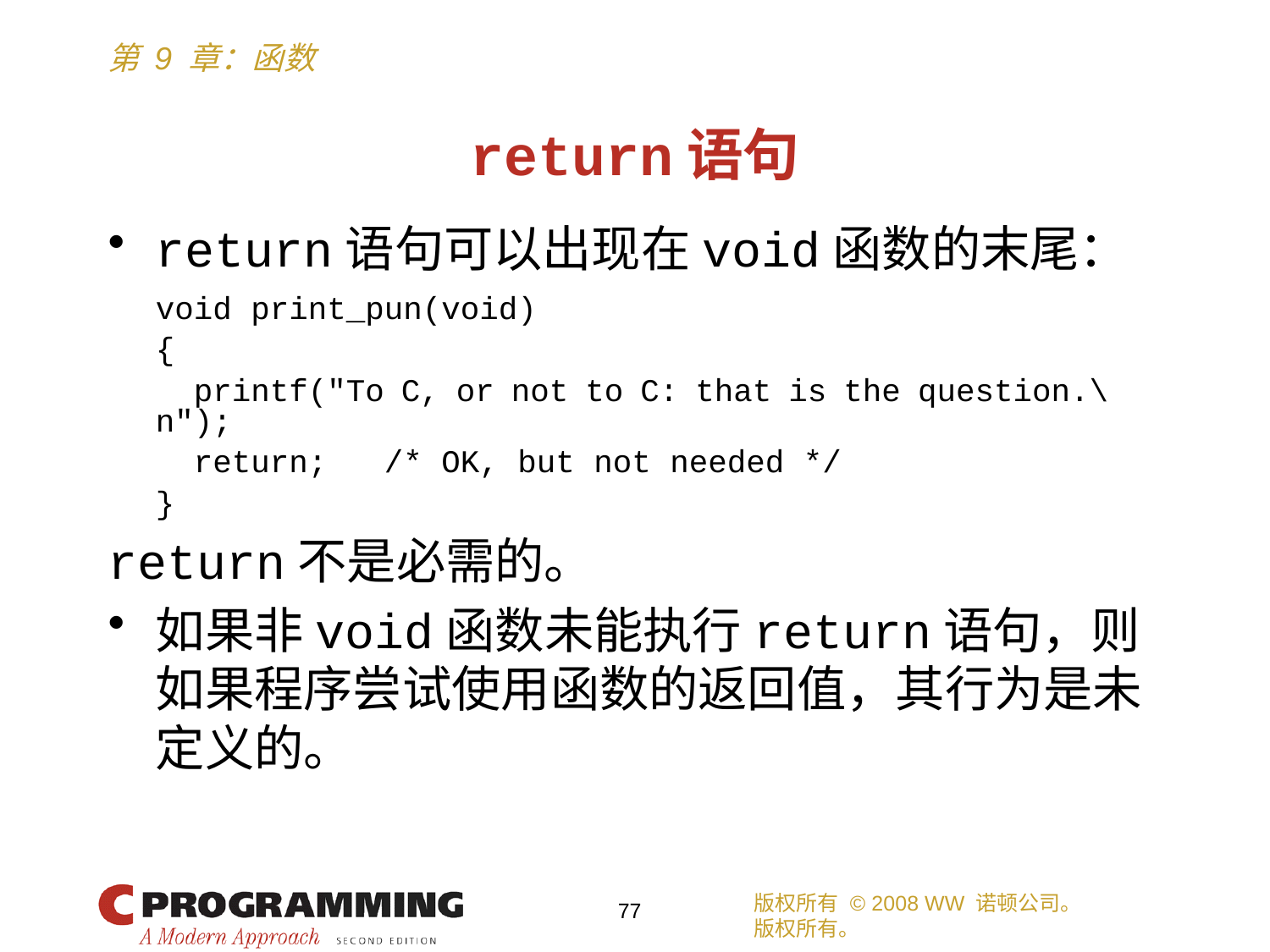

# return语句
return语句可以出现在void函数的末尾：
	void print_pun(void)
	{
	  printf("To C, or not to C: that is the question.\n");
	  return;   /* OK, but not needed */
	}
return不是必需的。
如果非void函数未能执行return语句，则如果程序尝试使用函数的返回值，其行为是未定义的。
版权所有 © 2008 WW 诺顿公司。
版权所有。
77